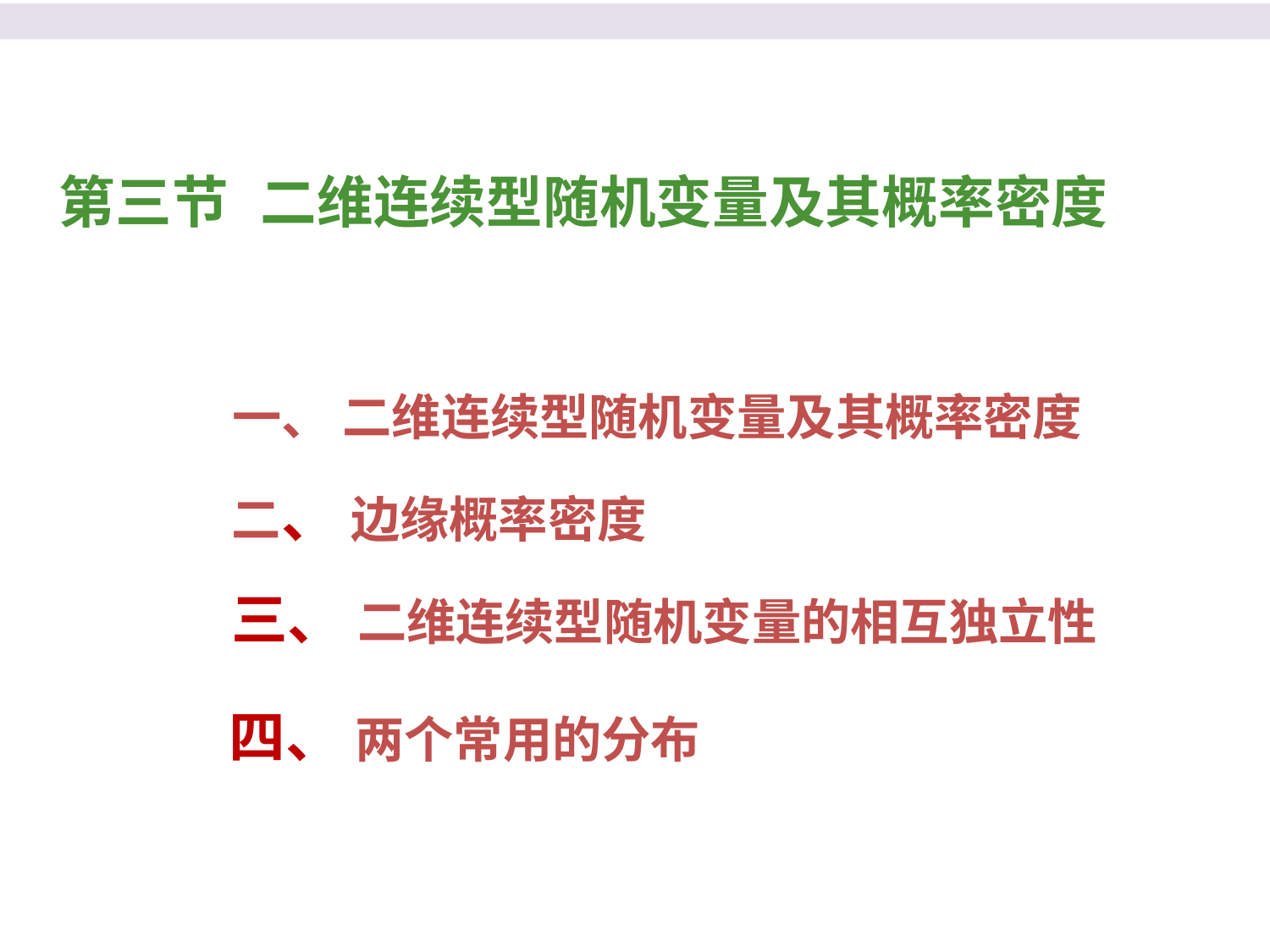

第三节  二维连续型随机变量及其概率密度

一、 二维连续型随机变量及其概率密度
二、 边缘概率密度
三、 二维连续型随机变量的相互独立性
四、 两个常用的分布